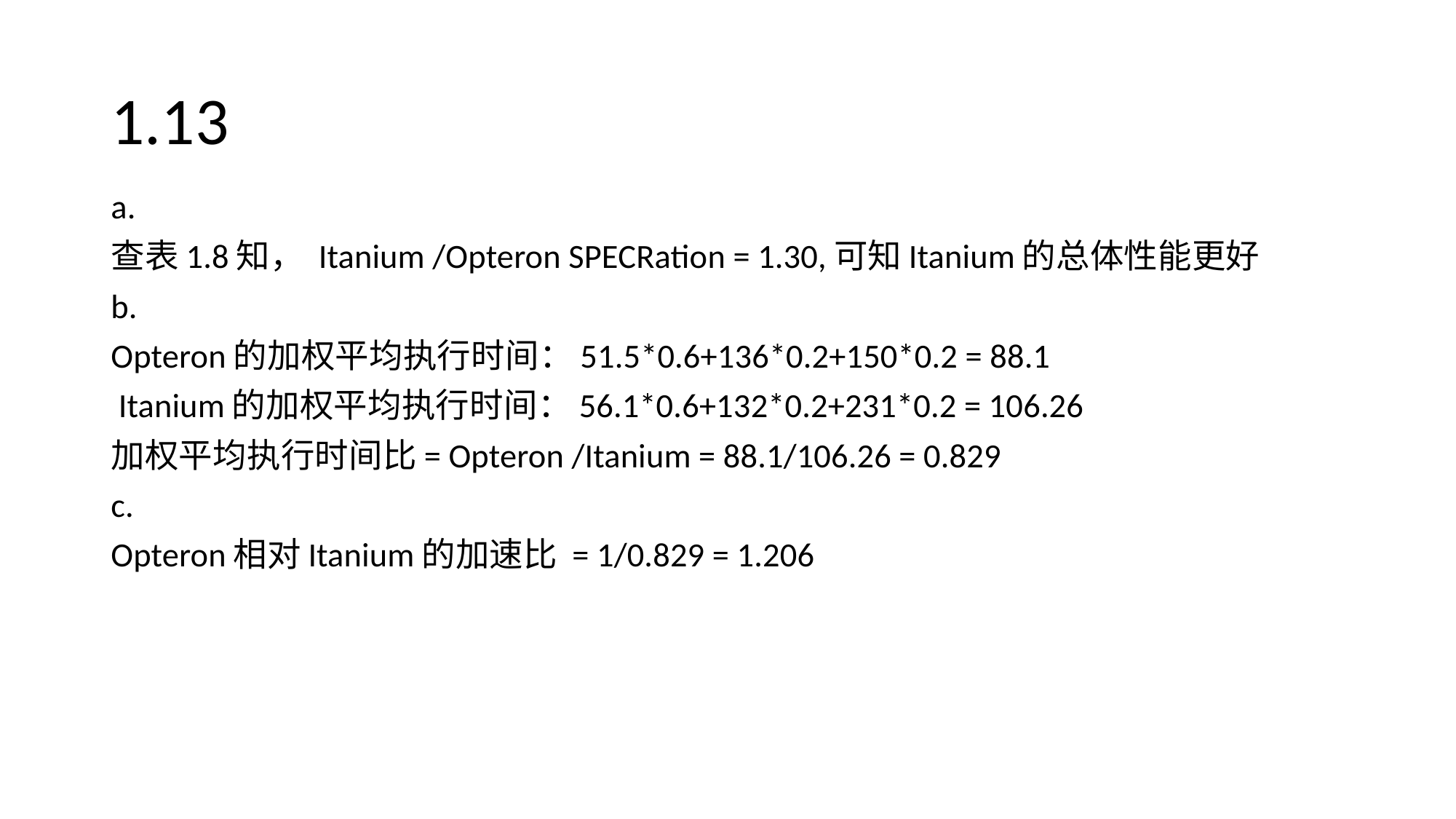

# 1.13
a.
查表1.8知， Itanium /Opteron SPECRation = 1.30,可知Itanium的总体性能更好
b.
Opteron的加权平均执行时间：51.5*0.6+136*0.2+150*0.2 = 88.1
 Itanium的加权平均执行时间：56.1*0.6+132*0.2+231*0.2 = 106.26
加权平均执行时间比= Opteron /Itanium = 88.1/106.26 = 0.829
c.
Opteron相对Itanium的加速比 = 1/0.829 = 1.206